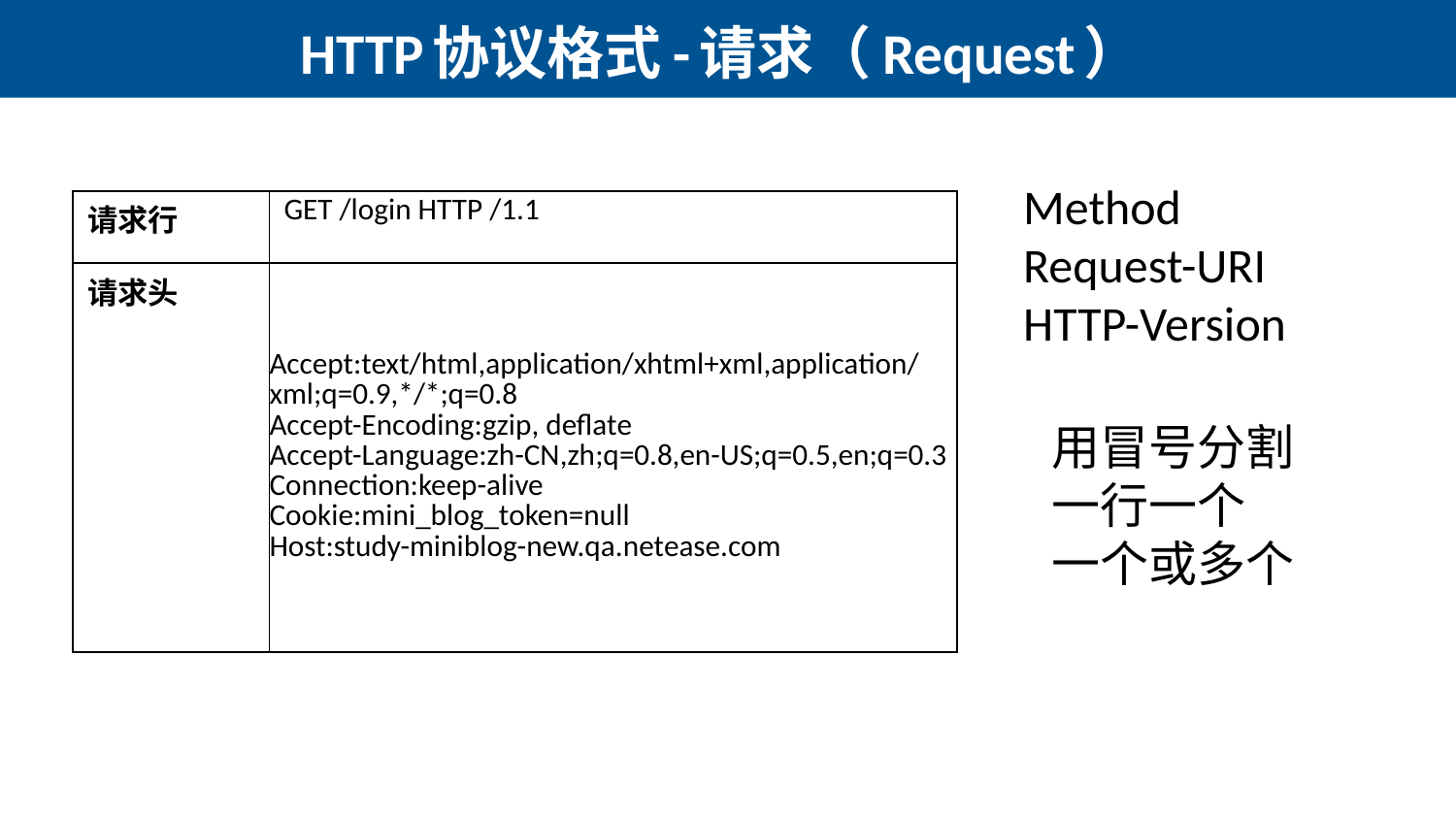

# HTTP协议格式-请求（Request）
Method
Request-URI
HTTP-Version
| 请求行 | GET /login HTTP /1.1 |
| --- | --- |
| 请求头 | Accept:text/html,application/xhtml+xml,application/xml;q=0.9,\*/\*;q=0.8 Accept-Encoding:gzip, deflate Accept-Language:zh-CN,zh;q=0.8,en-US;q=0.5,en;q=0.3 Connection:keep-alive Cookie:mini\_blog\_token=null Host:study-miniblog-new.qa.netease.com |
用冒号分割
一行一个
一个或多个